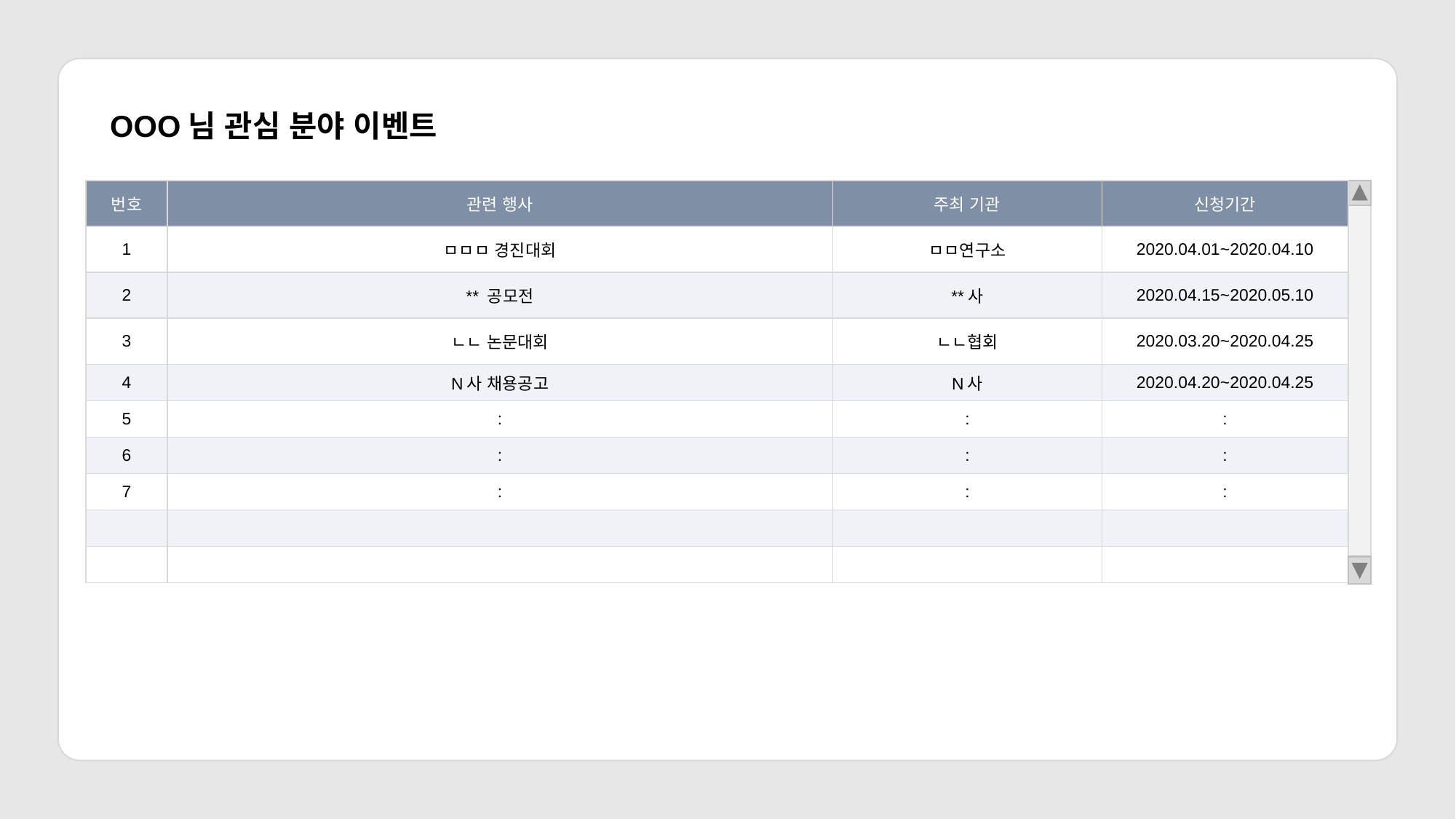

OOO님 관심 분야 이벤트
| 번호 | 관련 행사 | 주최 기관 | 신청기간 |
| --- | --- | --- | --- |
| 1 | ㅁㅁㅁ 경진대회 | ㅁㅁ연구소 | 2020.04.01~2020.04.10 |
| 2 | \*\* 공모전 | \*\*사 | 2020.04.15~2020.05.10 |
| 3 | ㄴㄴ 논문대회 | ㄴㄴ협회 | 2020.03.20~2020.04.25 |
| 4 | N사 채용공고 | N사 | 2020.04.20~2020.04.25 |
| 5 | : | : | : |
| 6 | : | : | : |
| 7 | : | : | : |
|  |  |  |  |
|  |  |  |  |